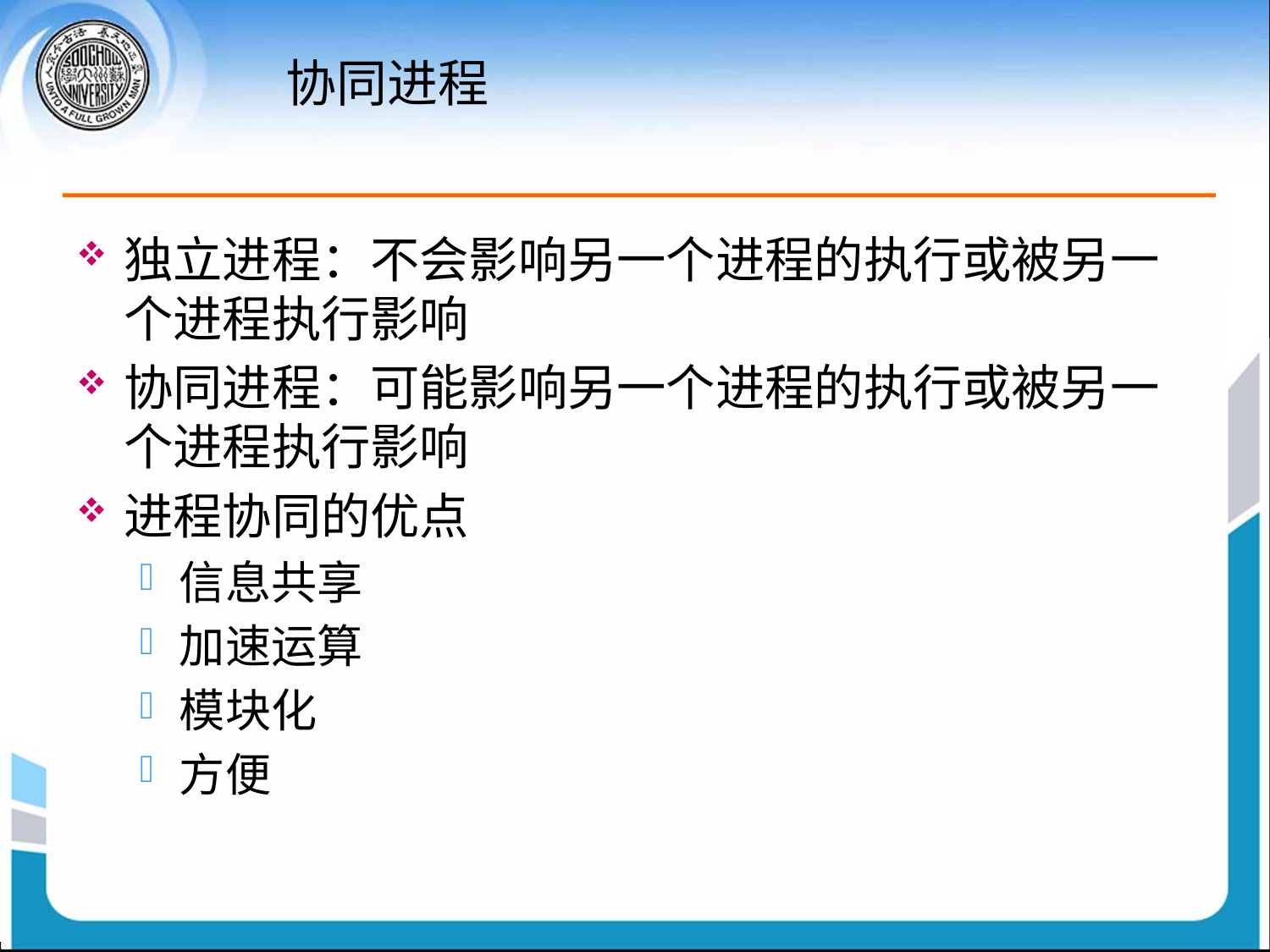

# 协同进程
独立进程：不会影响另一个进程的执行或被另一个进程执行影响
协同进程：可能影响另一个进程的执行或被另一个进程执行影响
进程协同的优点
信息共享
加速运算
模块化
方便